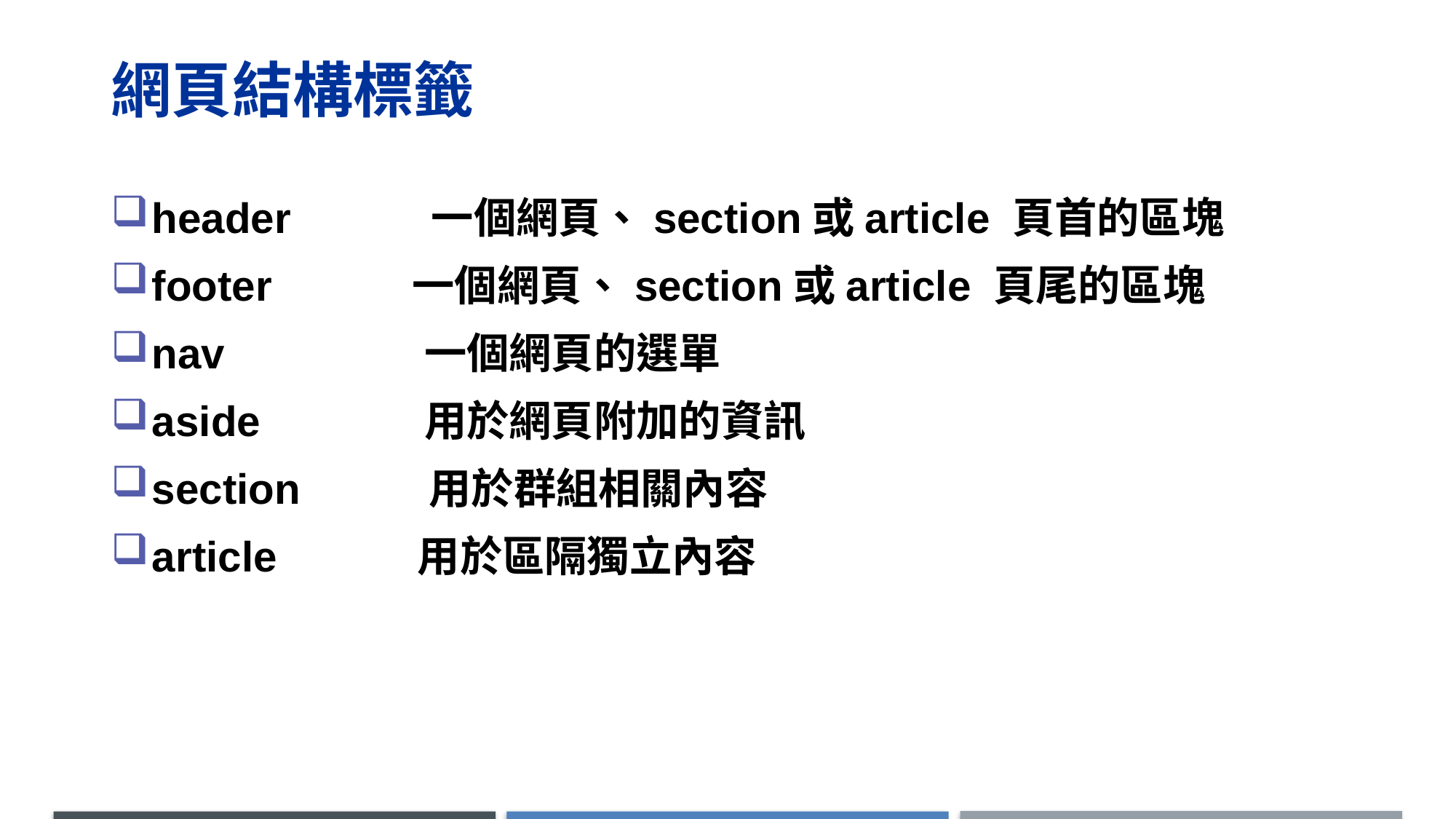

# 網頁結構標籤
header           一個網頁、section或article 頁首的區塊
footer           一個網頁、section或article 頁尾的區塊
nav                一個網頁的選單
aside             用於網頁附加的資訊
section          用於群組相關內容
article           用於區隔獨立內容